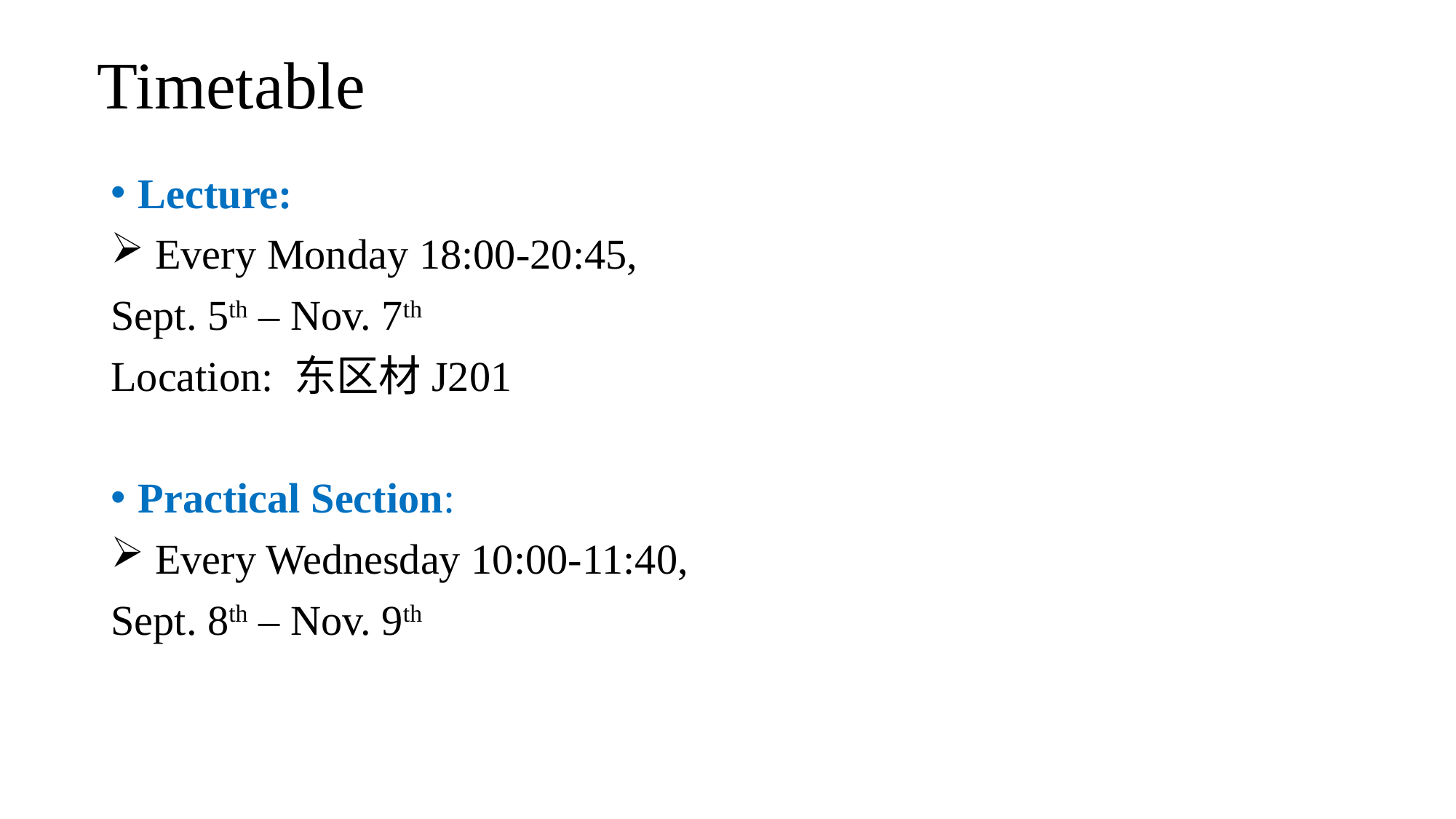

# Timetable
Lecture:
 Every Monday 18:00-20:45,
Sept. 5th – Nov. 7th
Location: 东区材J201

Practical Section:
 Every Wednesday 10:00-11:40,
Sept. 8th – Nov. 9th